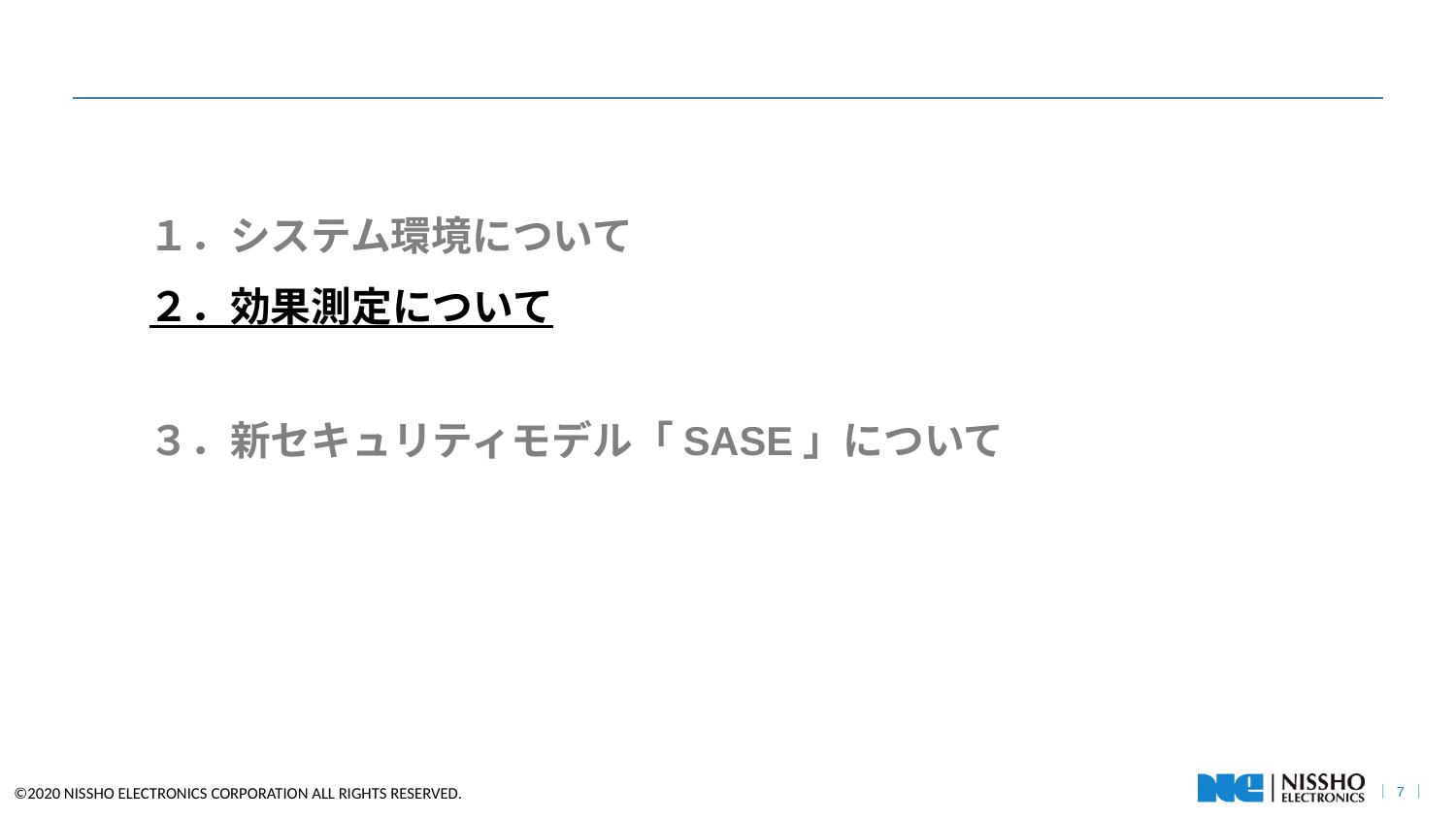

１．システム環境について
２．効果測定について
３．新セキュリティモデル「SASE」について